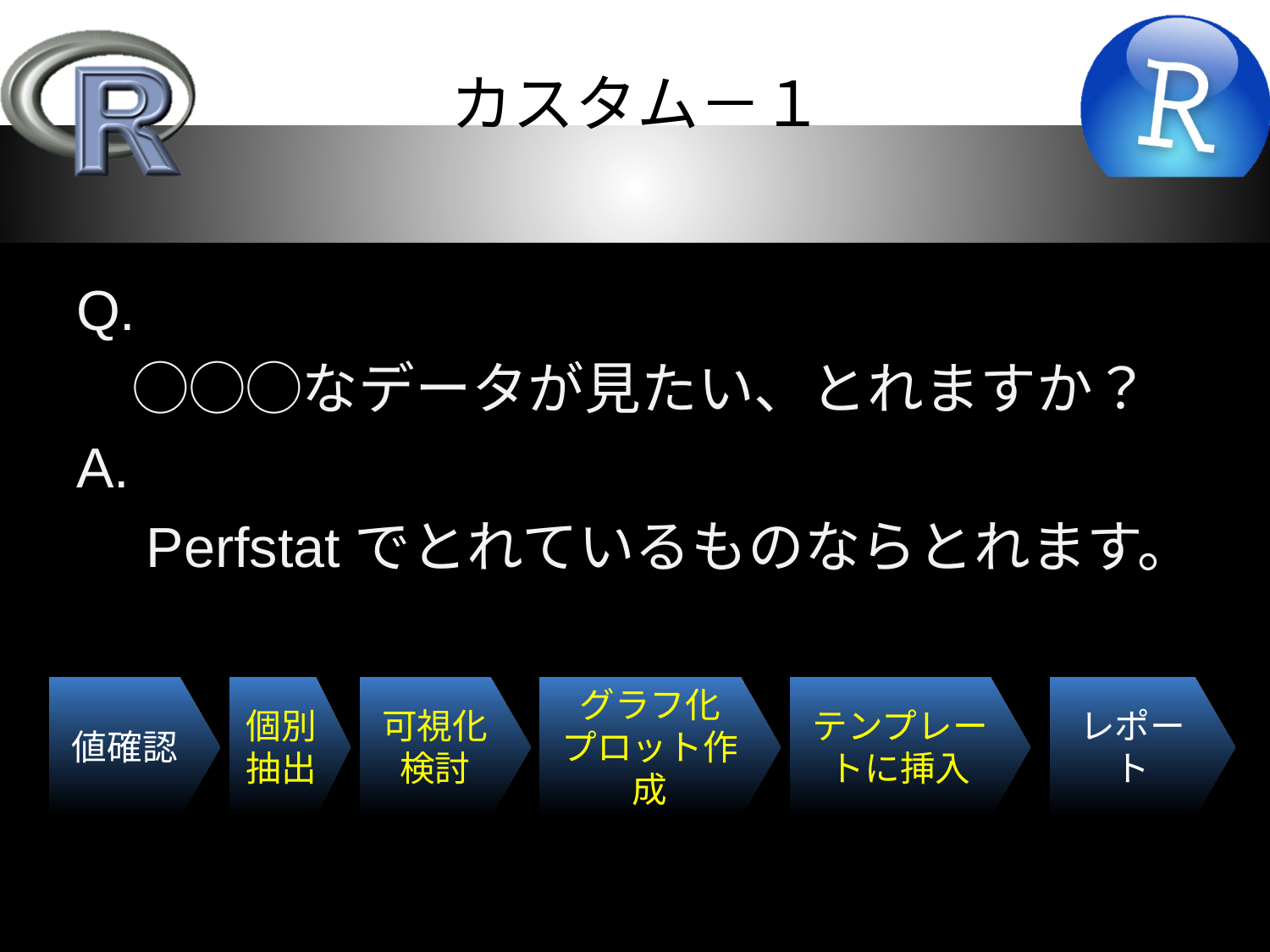

# カスタム－１
Q.
　◯◯◯なデータが見たい、とれますか？
A.
　Perfstatでとれているものならとれます。
値確認
可視化
検討
グラフ化
プロット作成
テンプレートに挿入
個別抽出
レポート